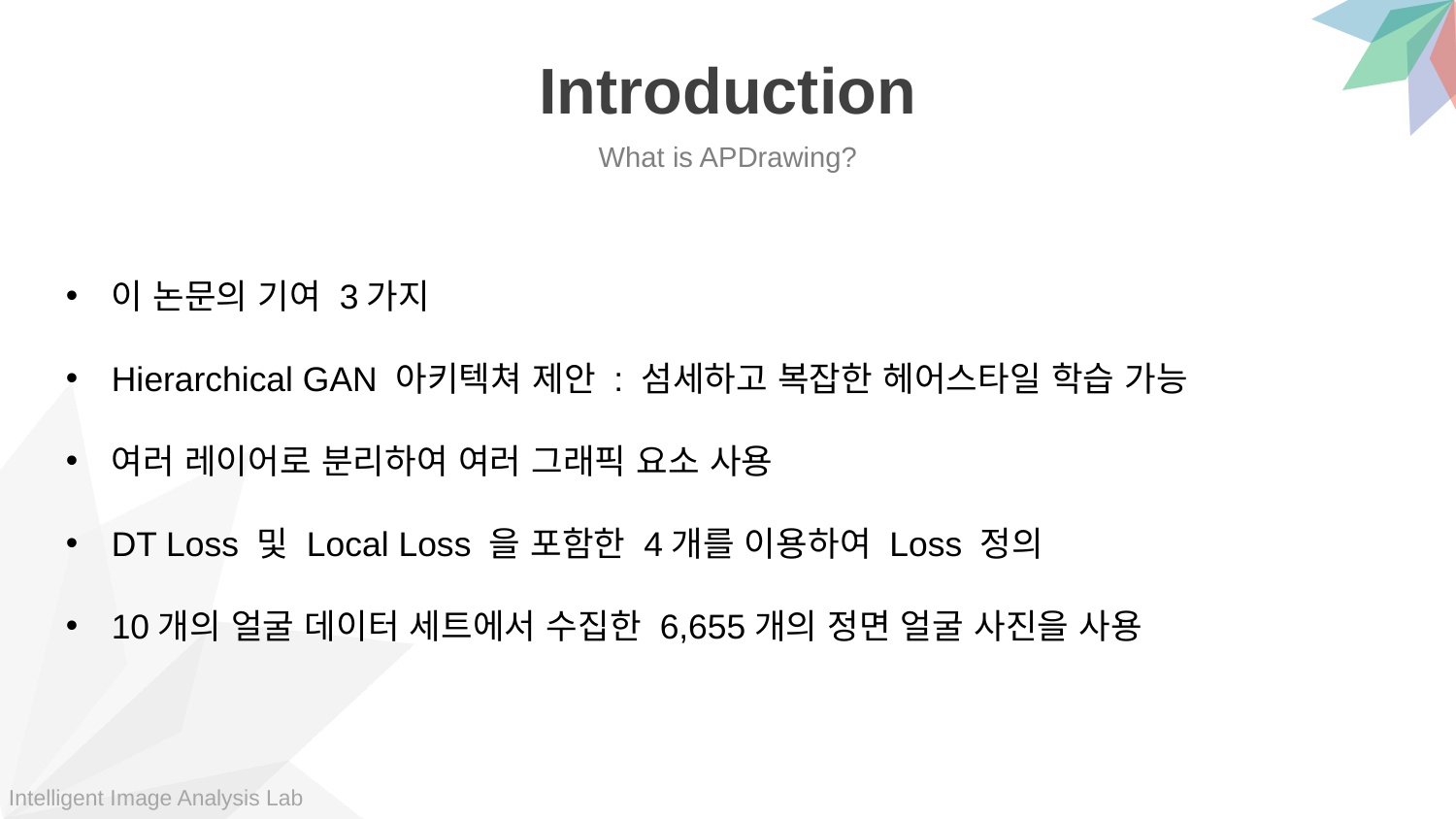

Introduction
What is APDrawing?
이 논문의 기여 3가지
Hierarchical GAN 아키텍쳐 제안 : 섬세하고 복잡한 헤어스타일 학습 가능
여러 레이어로 분리하여 여러 그래픽 요소 사용
DT Loss 및 Local Loss 을 포함한 4개를 이용하여 Loss 정의
10개의 얼굴 데이터 세트에서 수집한 6,655개의 정면 얼굴 사진을 사용